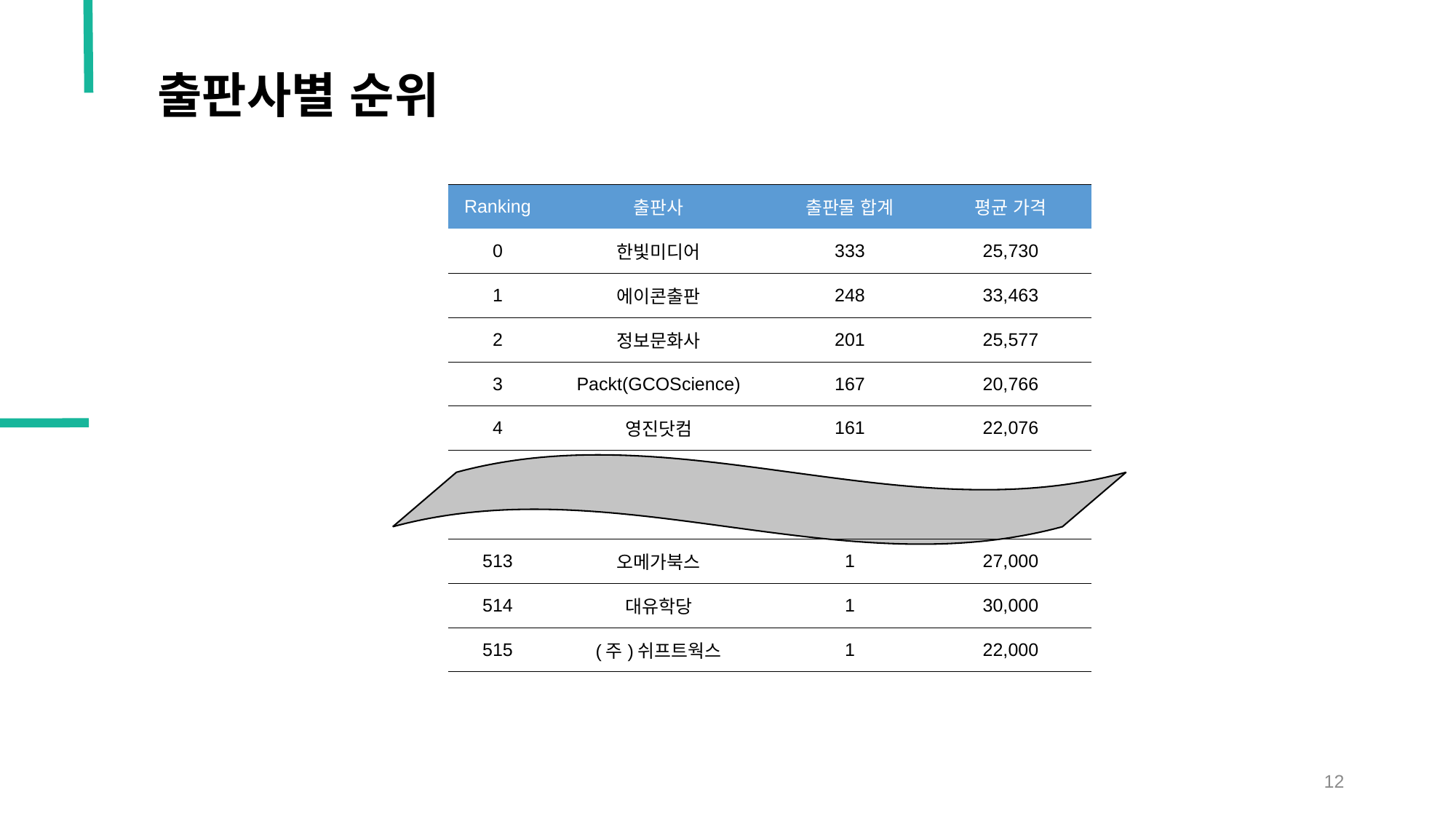

출판사별 순위
| Ranking | 출판사 | 출판물 합계 | 평균 가격 |
| --- | --- | --- | --- |
| 0 | 한빛미디어 | 333 | 25,730 |
| 1 | 에이콘출판 | 248 | 33,463 |
| 2 | 정보문화사 | 201 | 25,577 |
| 3 | Packt(GCOScience) | 167 | 20,766 |
| 4 | 영진닷컴 | 161 | 22,076 |
|  |  |  |  |
|  |  |  |  |
| 513 | 오메가북스 | 1 | 27,000 |
| 514 | 대유학당 | 1 | 30,000 |
| 515 | (주)쉬프트웍스 | 1 | 22,000 |

12